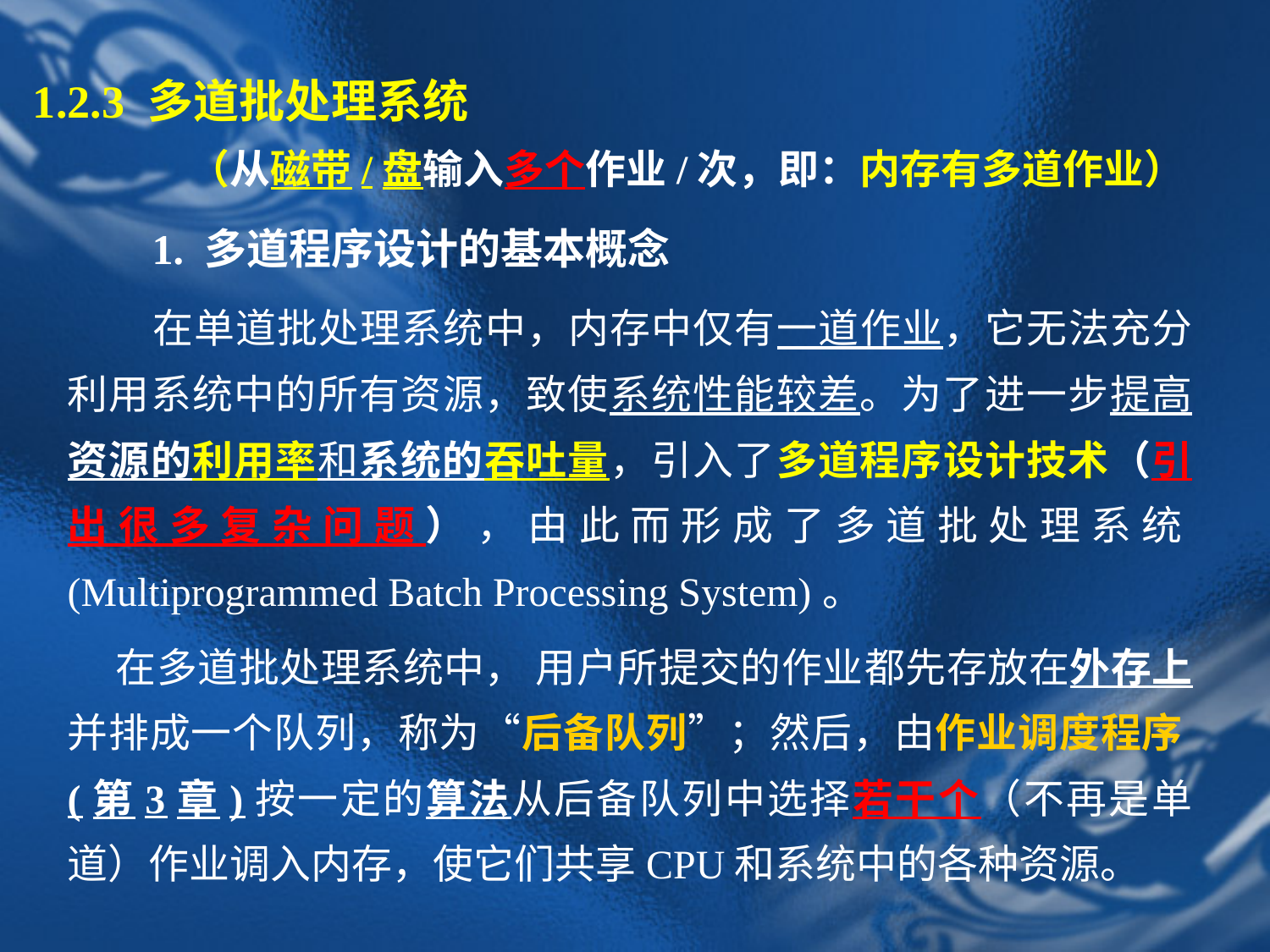

1.2.3 多道批处理系统
              （从磁带/盘输入多个作业/次，即：内存有多道作业）
        1. 多道程序设计的基本概念
       在单道批处理系统中，内存中仅有一道作业，它无法充分利用系统中的所有资源，致使系统性能较差。为了进一步提高资源的利用率和系统的吞吐量，引入了多道程序设计技术（引出很多复杂问题），由此而形成了多道批处理系统(Multiprogrammed Batch Processing System)。
    在多道批处理系统中， 用户所提交的作业都先存放在外存上并排成一个队列，称为“后备队列”；然后，由作业调度程序(第3章)按一定的算法从后备队列中选择若干个（不再是单道）作业调入内存，使它们共享CPU和系统中的各种资源。